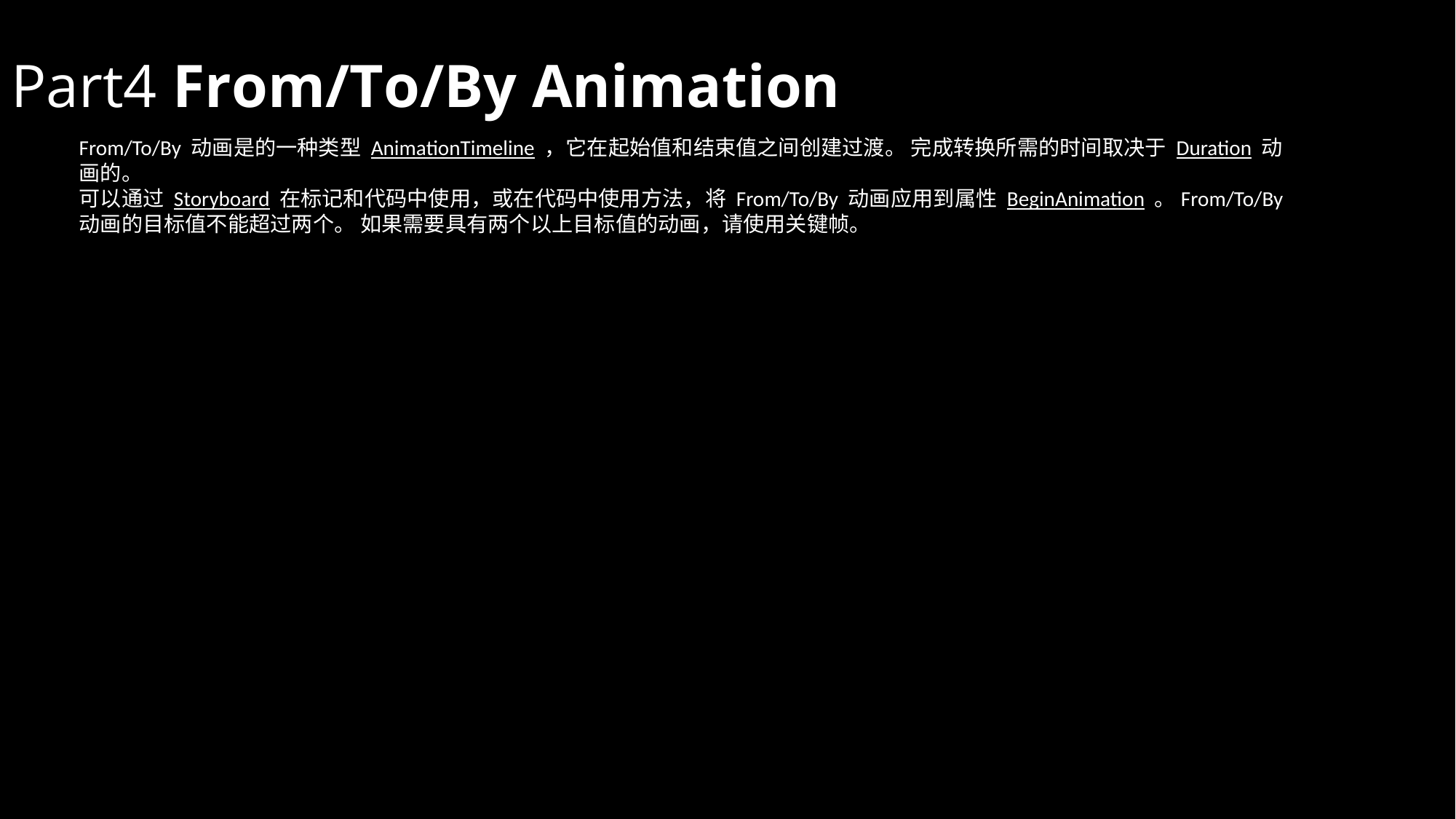

# Part4 From/To/By Animation
From/To/By 动画是的一种类型 AnimationTimeline ，它在起始值和结束值之间创建过渡。 完成转换所需的时间取决于 Duration 动画的。
可以通过 Storyboard 在标记和代码中使用，或在代码中使用方法，将 From/To/By 动画应用到属性 BeginAnimation 。From/To/By 动画的目标值不能超过两个。 如果需要具有两个以上目标值的动画，请使用关键帧。